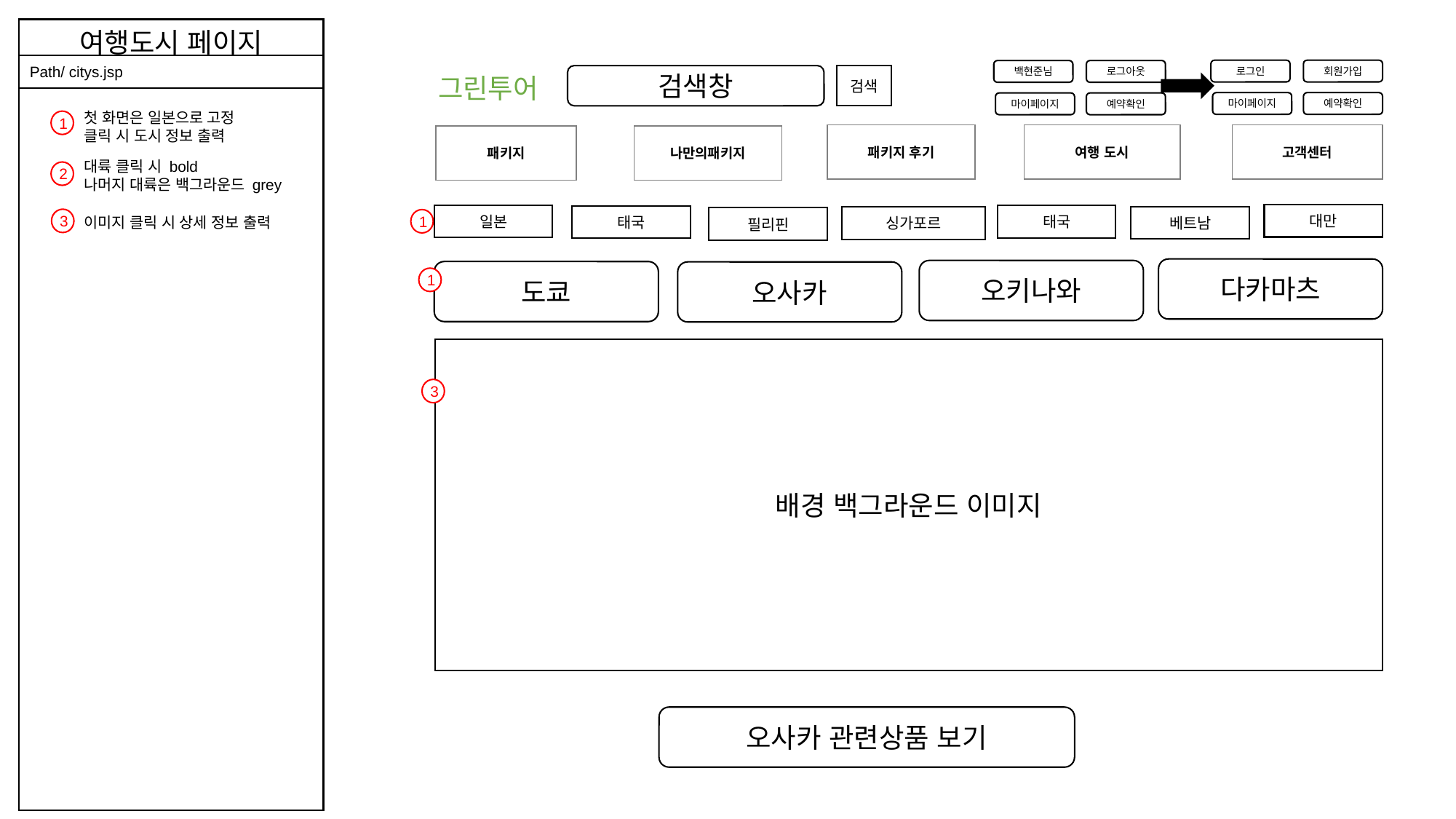

여행도시 페이지
Path/ citys.jsp
회원가입
로그인
예약확인
마이페이지
로그아웃
백현준님
예약확인
마이페이지
그린투어
검색창
검색

첫 화면은 일본으로 고정
클릭 시 도시 정보 출력
1
패키지 후기
여행 도시
고객센터
패키지
나만의패키지
대륙 클릭 시 bold
나머지 대륙은 백그라운드 grey
2
대만
일본
태국
태국
베트남
싱가포르
필리핀
이미지 클릭 시 상세 정보 출력
3
1
다카마츠
오키나와
도쿄
오사카
1
배경 백그라운드 이미지
3
오사카 관련상품 보기